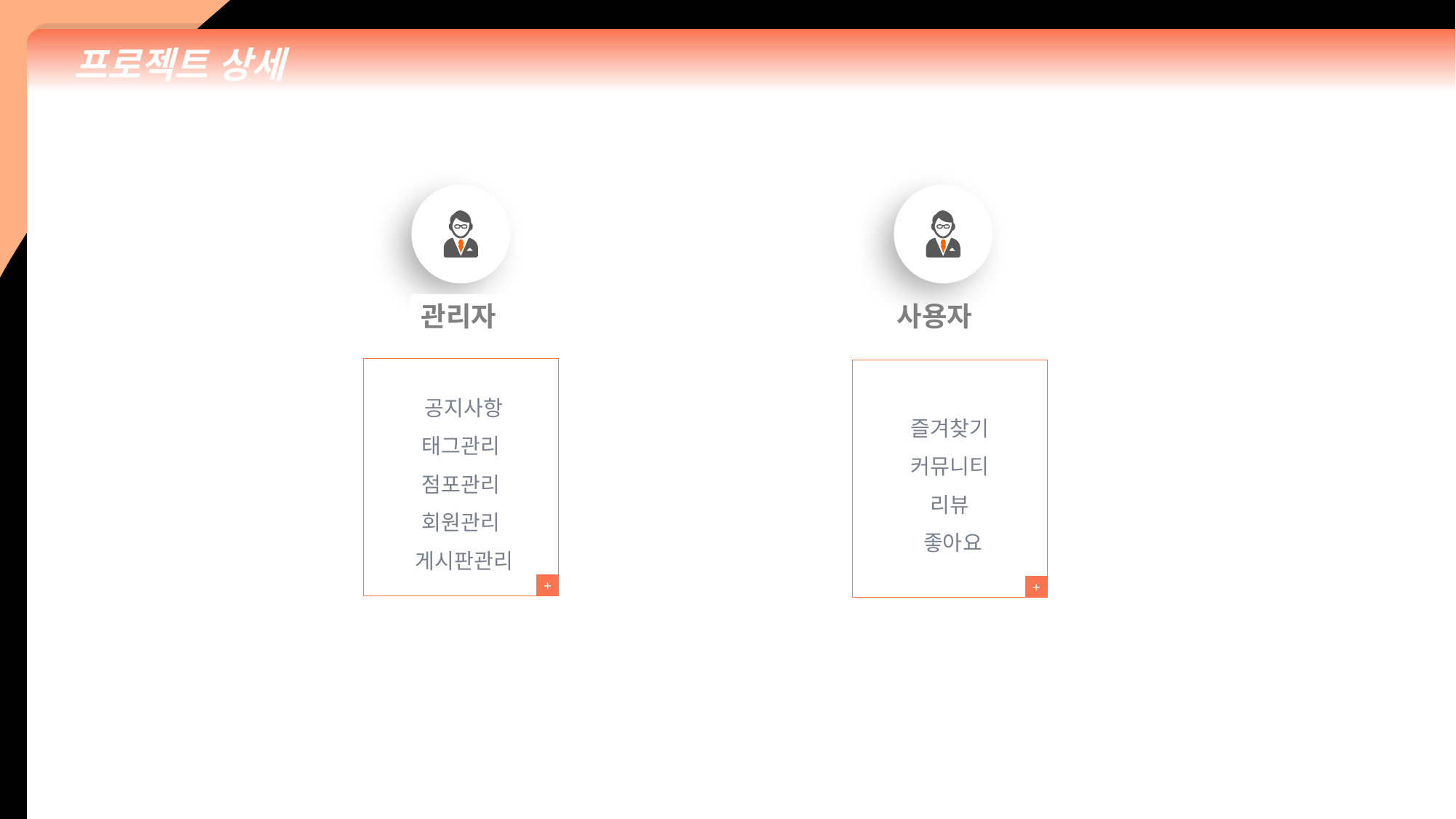

프로젝트 상세

관리자
사용자
공지사항
태그관리
점포관리
회원관리
게시판관리
즐겨찾기
커뮤니티
리뷰
좋아요
+
+